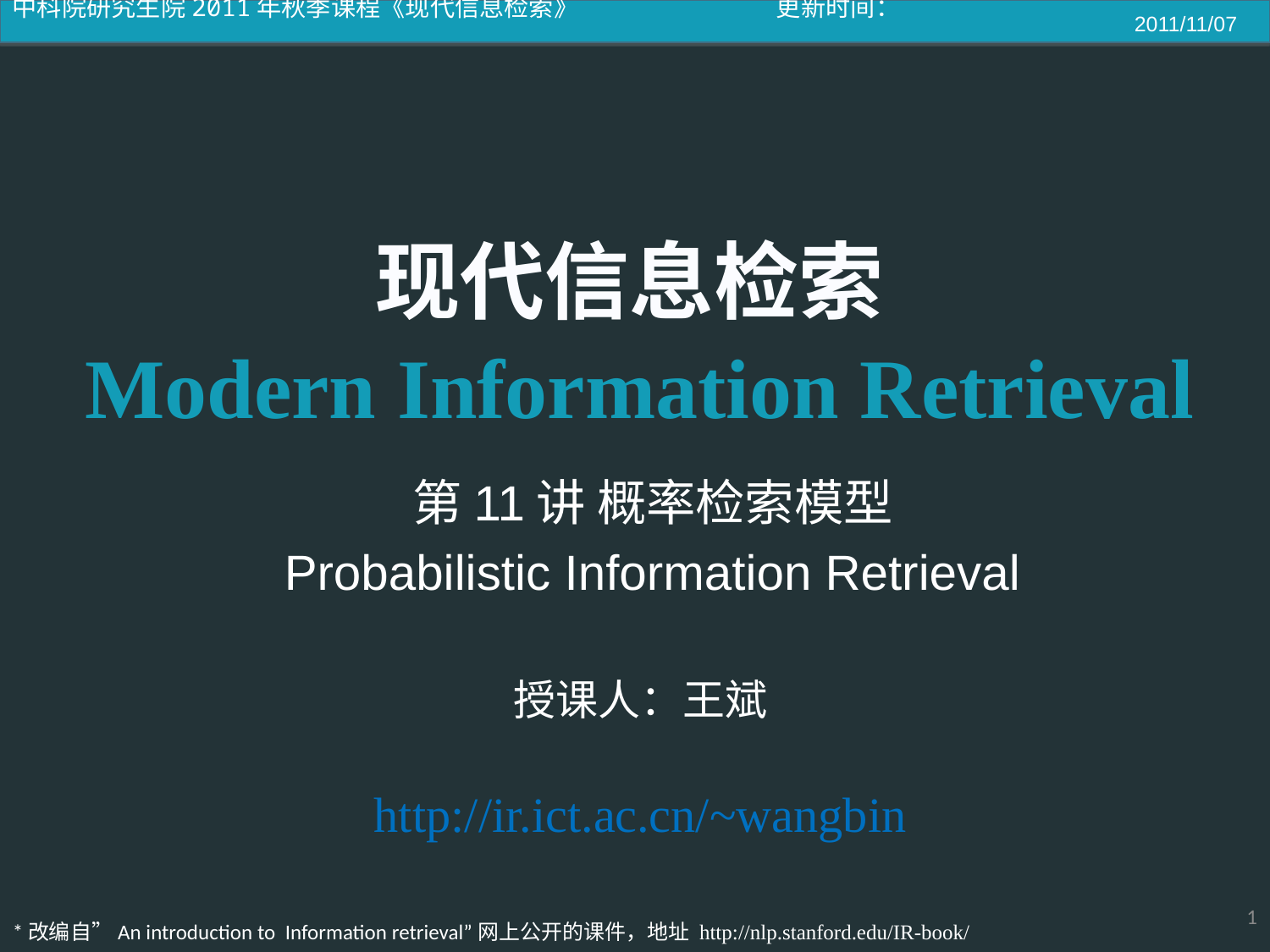

2011/11/07
第11讲 概率检索模型
Probabilistic Information Retrieval
1